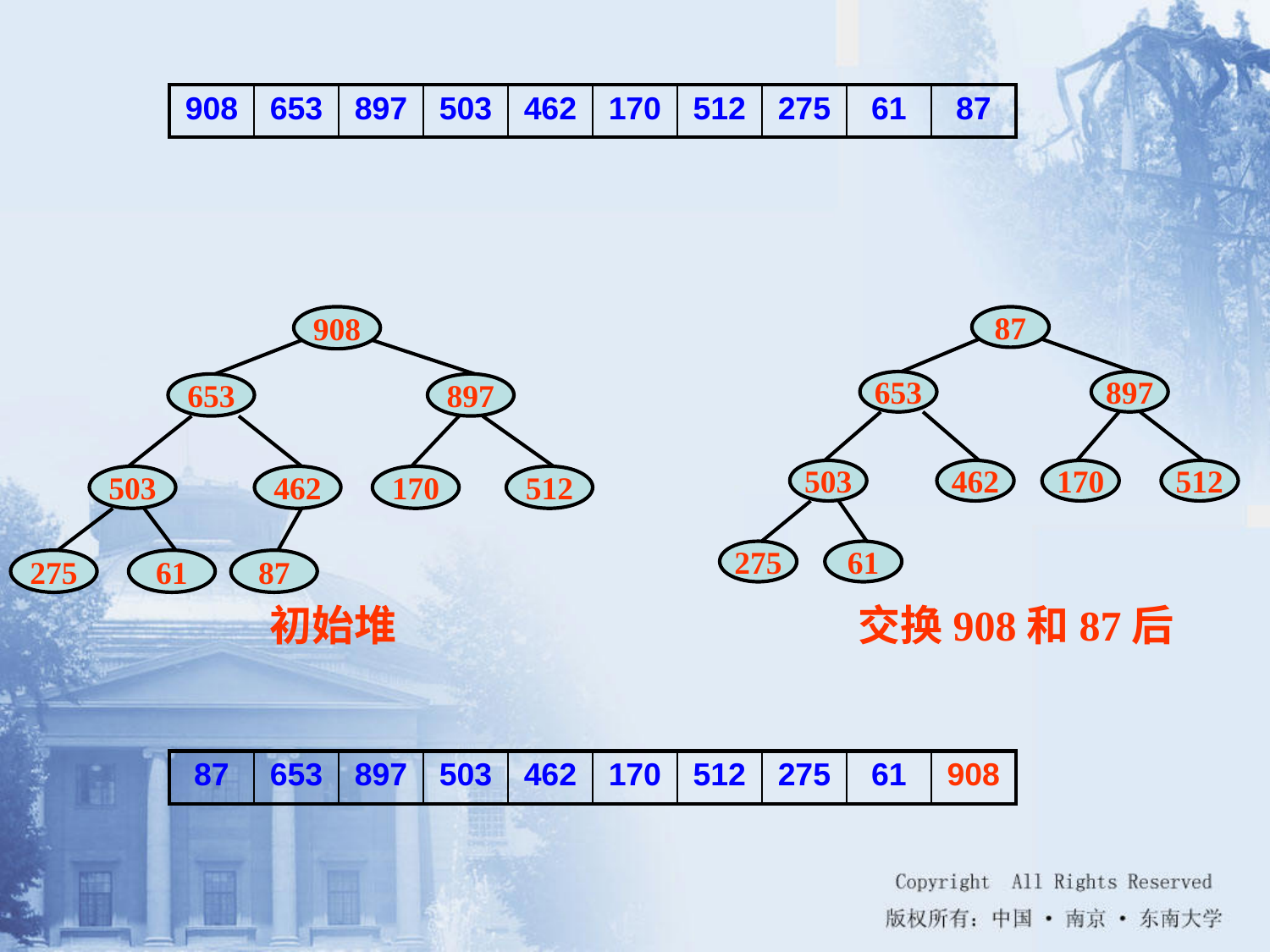

| 908 | 653 | 897 | 503 | 462 | 170 | 512 | 275 | 61 | 87 |
| --- | --- | --- | --- | --- | --- | --- | --- | --- | --- |
908
87

653
897
653
897

503
462
170
512
503
462
170
512

275
61
275
61
87
初始堆
交换908和87后
| 87 | 653 | 897 | 503 | 462 | 170 | 512 | 275 | 61 | 908 |
| --- | --- | --- | --- | --- | --- | --- | --- | --- | --- |